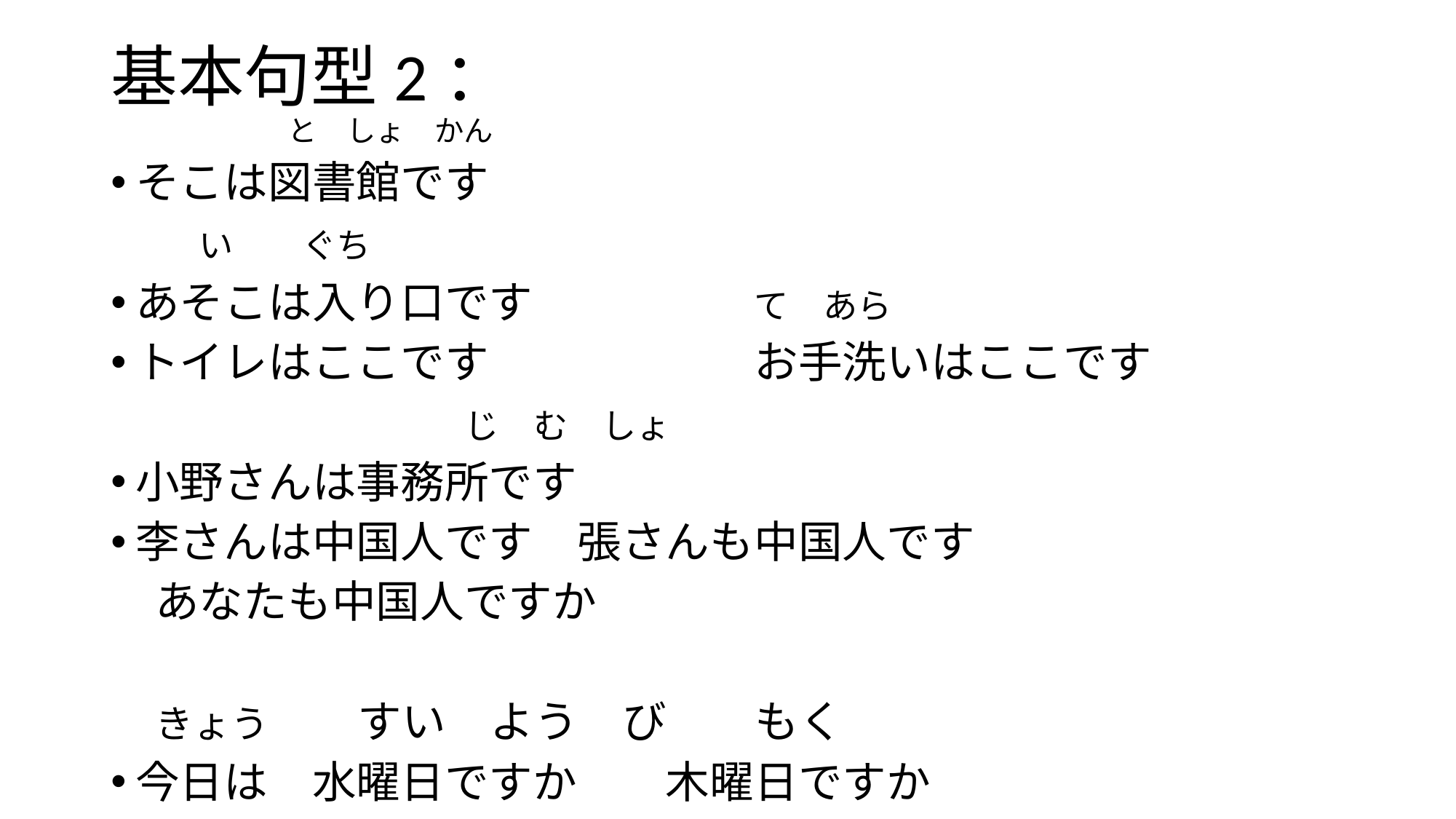

# 基本句型2：
	　　　と　しょ　かん
そこは図書館です
		い　　ぐち
あそこは入り口です　　　　　て　あら
トイレはここです　　　　　　お手洗いはここです
　　　　　　　　　　じ　む　しょ
小野さんは事務所です
李さんは中国人です　張さんも中国人です
　あなたも中国人ですか

　きょう　　すい　よう　び　　もく
今日は　水曜日ですか　　木曜日ですか